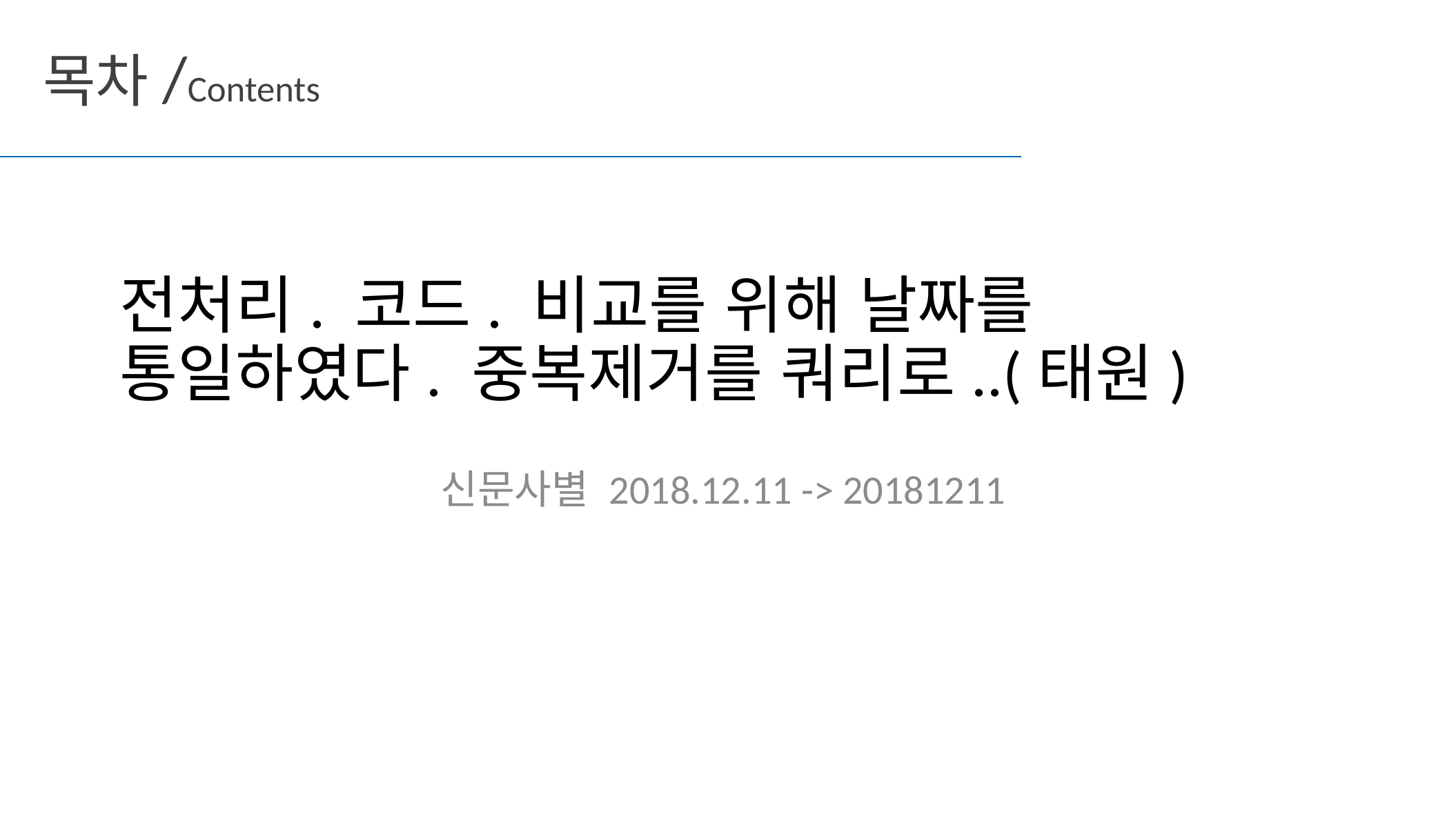

목차/Contents
# 전처리. 코드. 비교를 위해 날짜를 통일하였다. 중복제거를 쿼리로..(태원)
신문사별 2018.12.11 -> 20181211